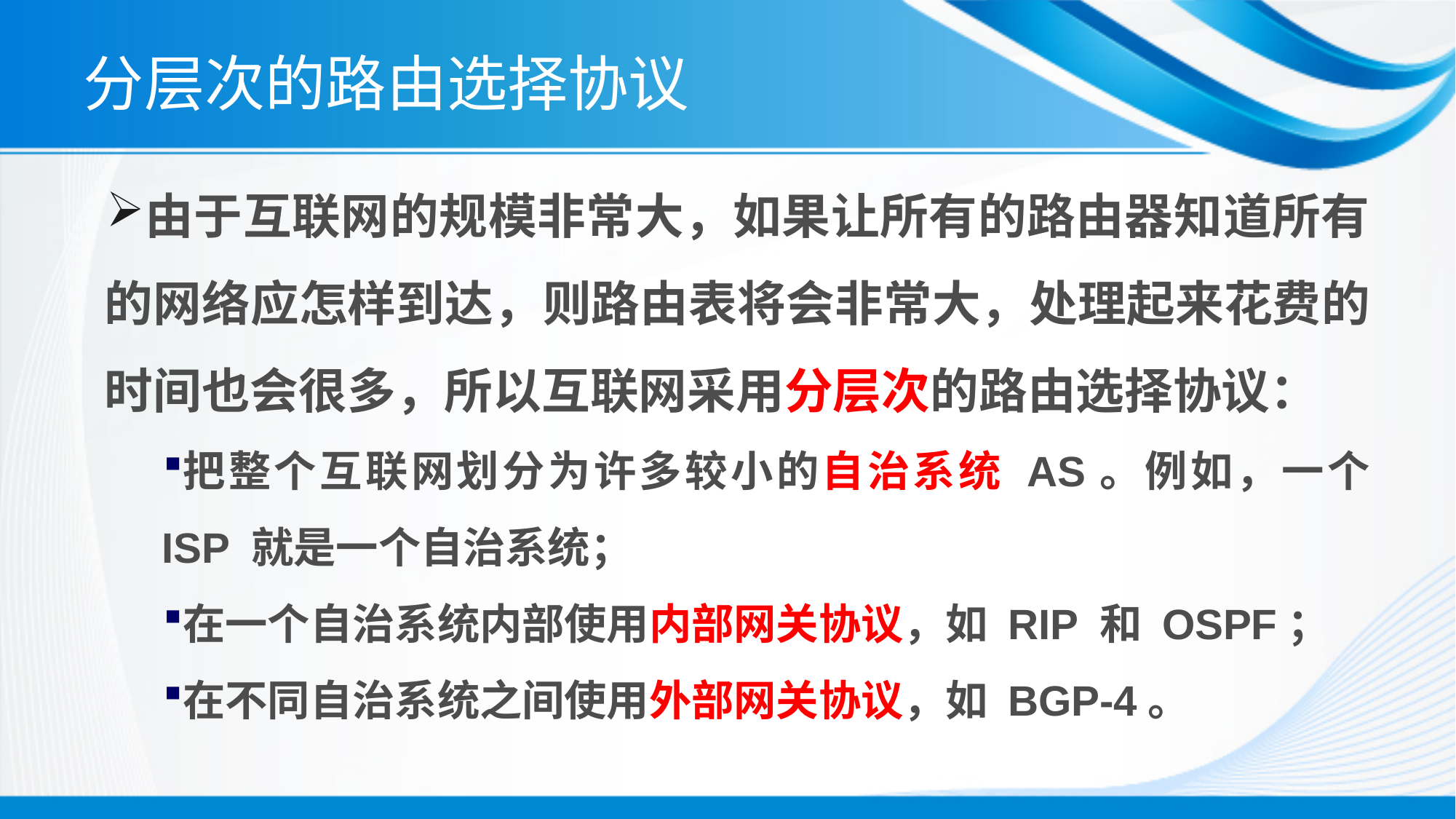

# 分层次的路由选择协议
由于互联网的规模非常大，如果让所有的路由器知道所有的网络应怎样到达，则路由表将会非常大，处理起来花费的时间也会很多，所以互联网采用分层次的路由选择协议：
把整个互联网划分为许多较小的自治系统 AS。例如，一个 ISP 就是一个自治系统；
在一个自治系统内部使用内部网关协议，如 RIP 和 OSPF；
在不同自治系统之间使用外部网关协议，如 BGP-4。